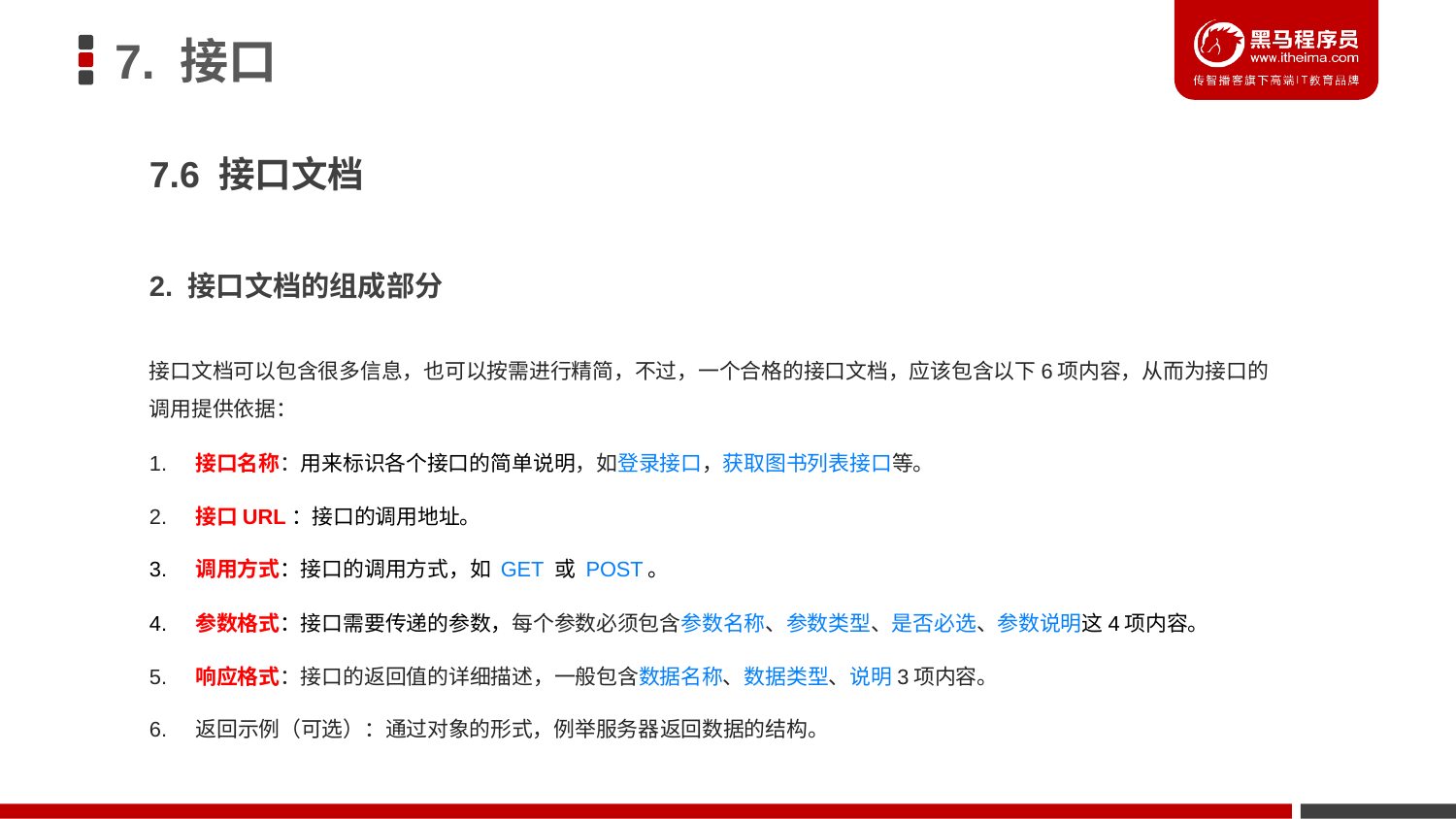

# 7. 接口
7.6 接口文档
2. 接口文档的组成部分
接口文档可以包含很多信息，也可以按需进行精简，不过，一个合格的接口文档，应该包含以下6项内容，从而为接口的调用提供依据：
 接口名称：用来标识各个接口的简单说明，如登录接口，获取图书列表接口等。
 接口URL：接口的调用地址。
 调用方式：接口的调用方式，如 GET 或 POST。
 参数格式：接口需要传递的参数，每个参数必须包含参数名称、参数类型、是否必选、参数说明这4项内容。
 响应格式：接口的返回值的详细描述，一般包含数据名称、数据类型、说明3项内容。
 返回示例（可选）：通过对象的形式，例举服务器返回数据的结构。